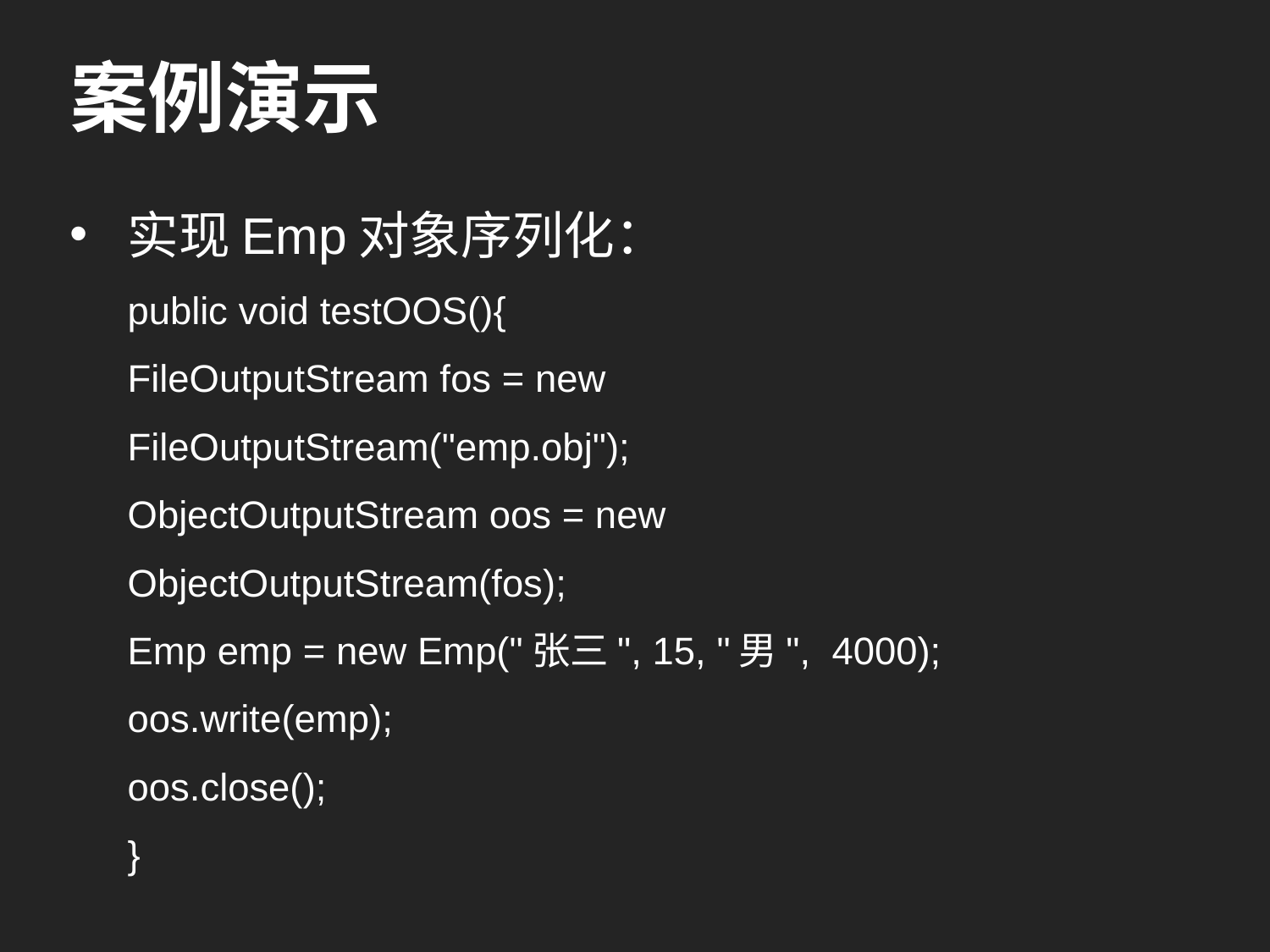

# 案例演示
实现Emp对象序列化：
public void testOOS(){
	FileOutputStream fos = new
			FileOutputStream("emp.obj");
	ObjectOutputStream oos = new
			ObjectOutputStream(fos);
	Emp emp = new Emp("张三", 15, "男",  4000);
	oos.write(emp);
	oos.close();
}